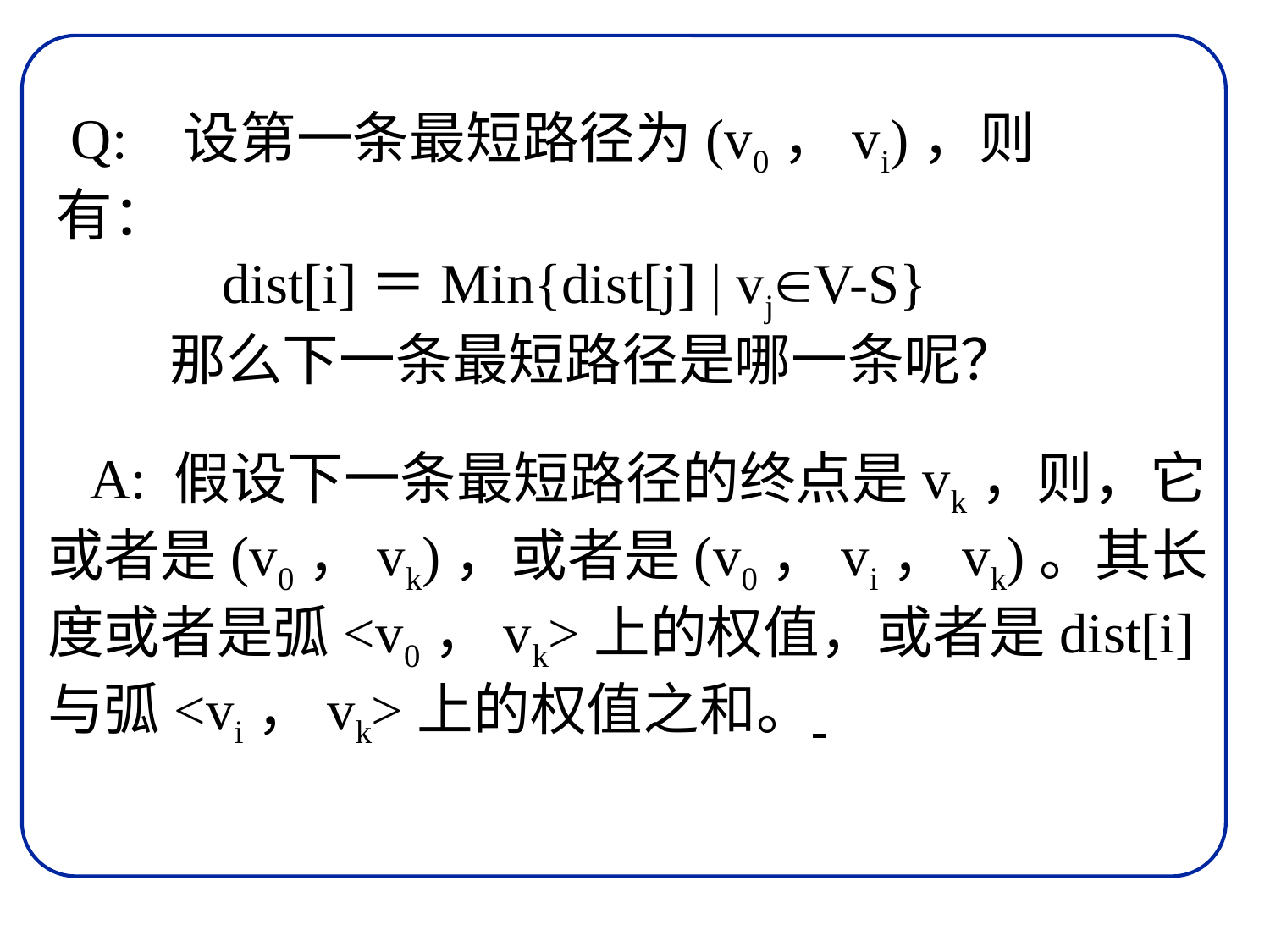

Q:   设第一条最短路径为(v0，vi)，则有：
  　　dist[i]＝Min{dist[j] | vj∈V-S}
　　那么下一条最短路径是哪一条呢？
   A: 假设下一条最短路径的终点是vk，则，它或者是(v0，vk)，或者是(v0，vi，vk)。其长度或者是弧<v0，vk>上的权值，或者是dist[i]与弧<vi，vk>上的权值之和。